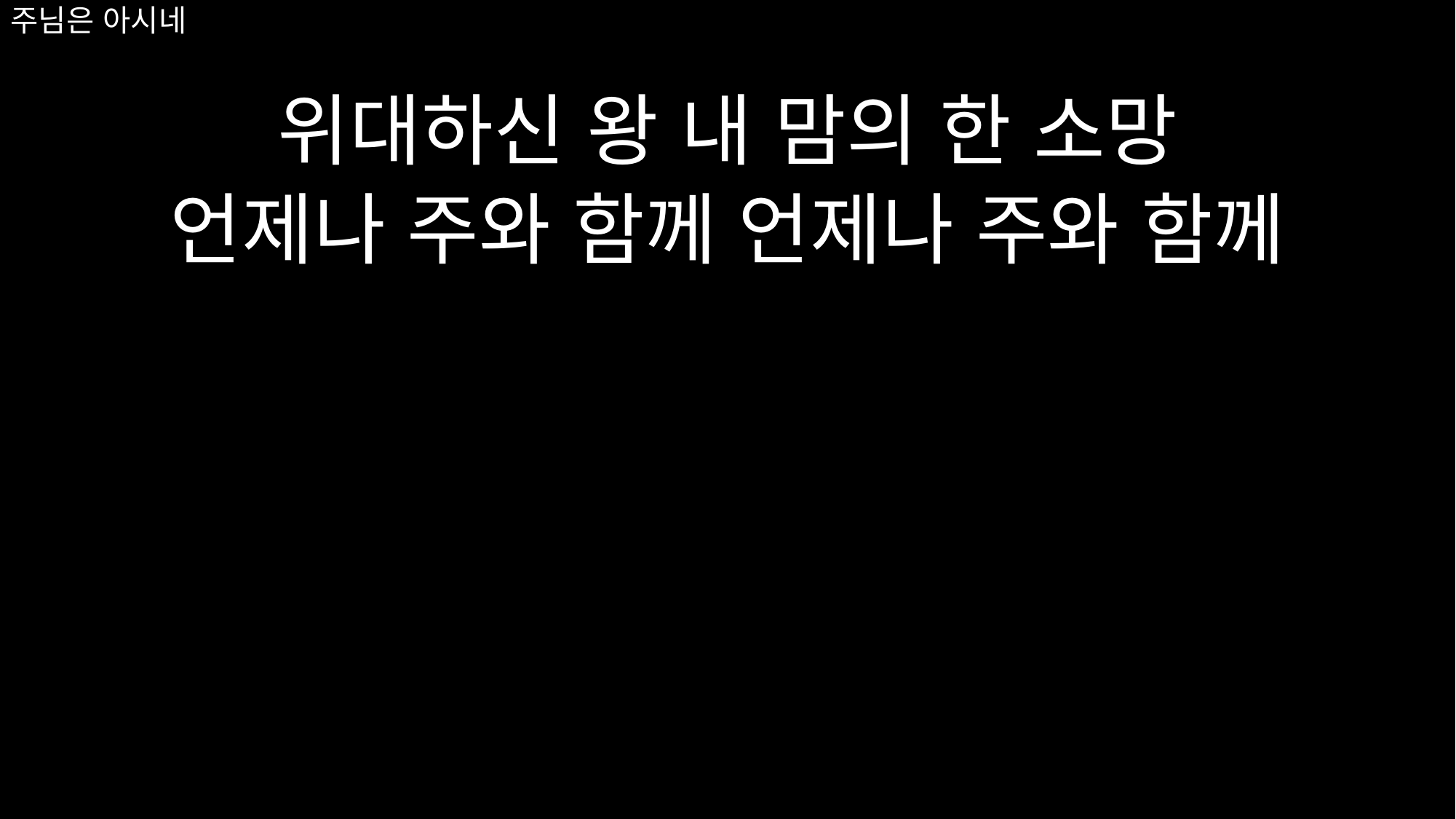

위대하신 왕 내 맘의 한 소망
언제나 주와 함께 언제나 주와 함께

# 주님은 아시네